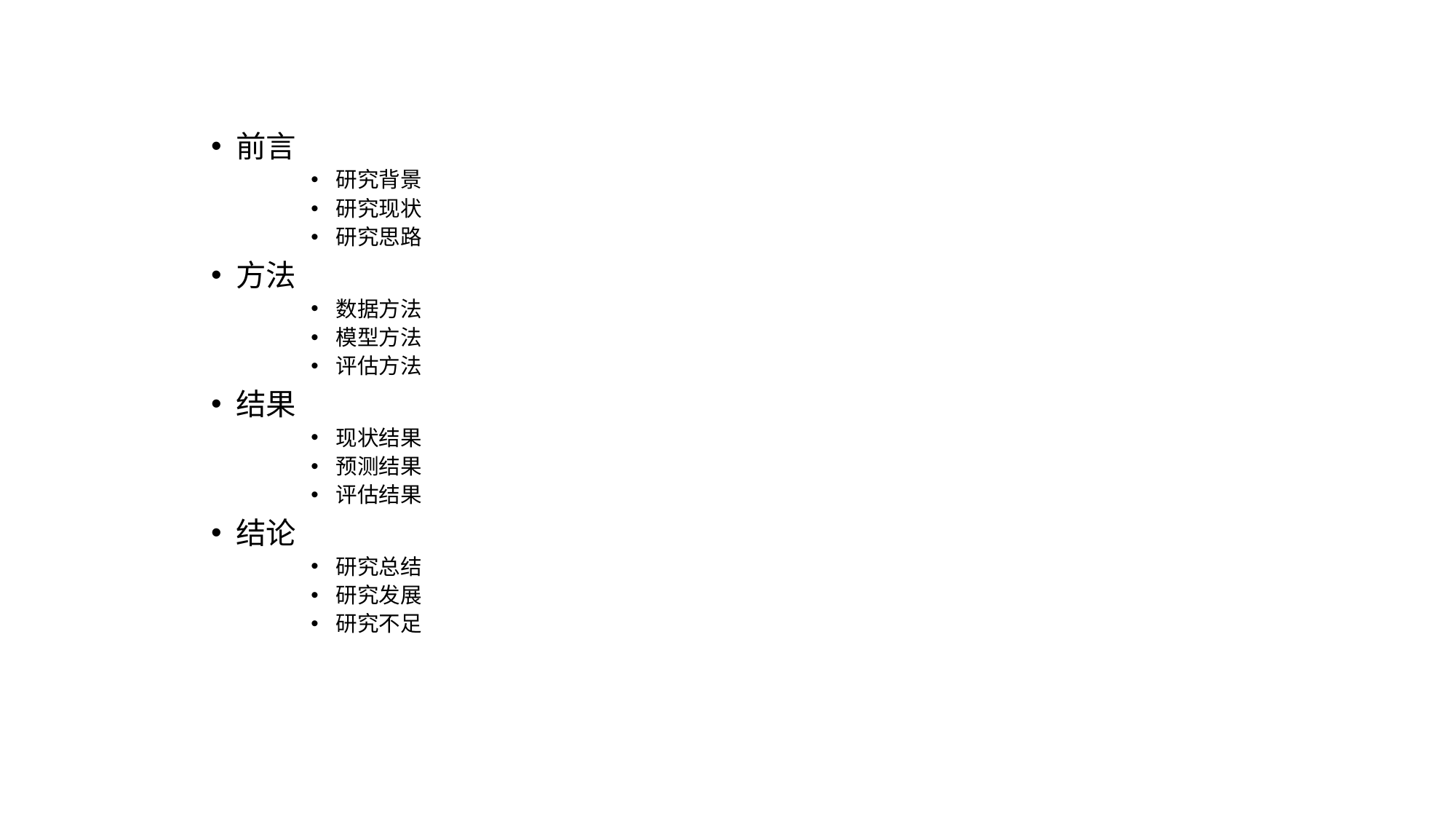

前言
研究背景
研究现状
研究思路
方法
数据方法
模型方法
评估方法
结果
现状结果
预测结果
评估结果
结论
研究总结
研究发展
研究不足